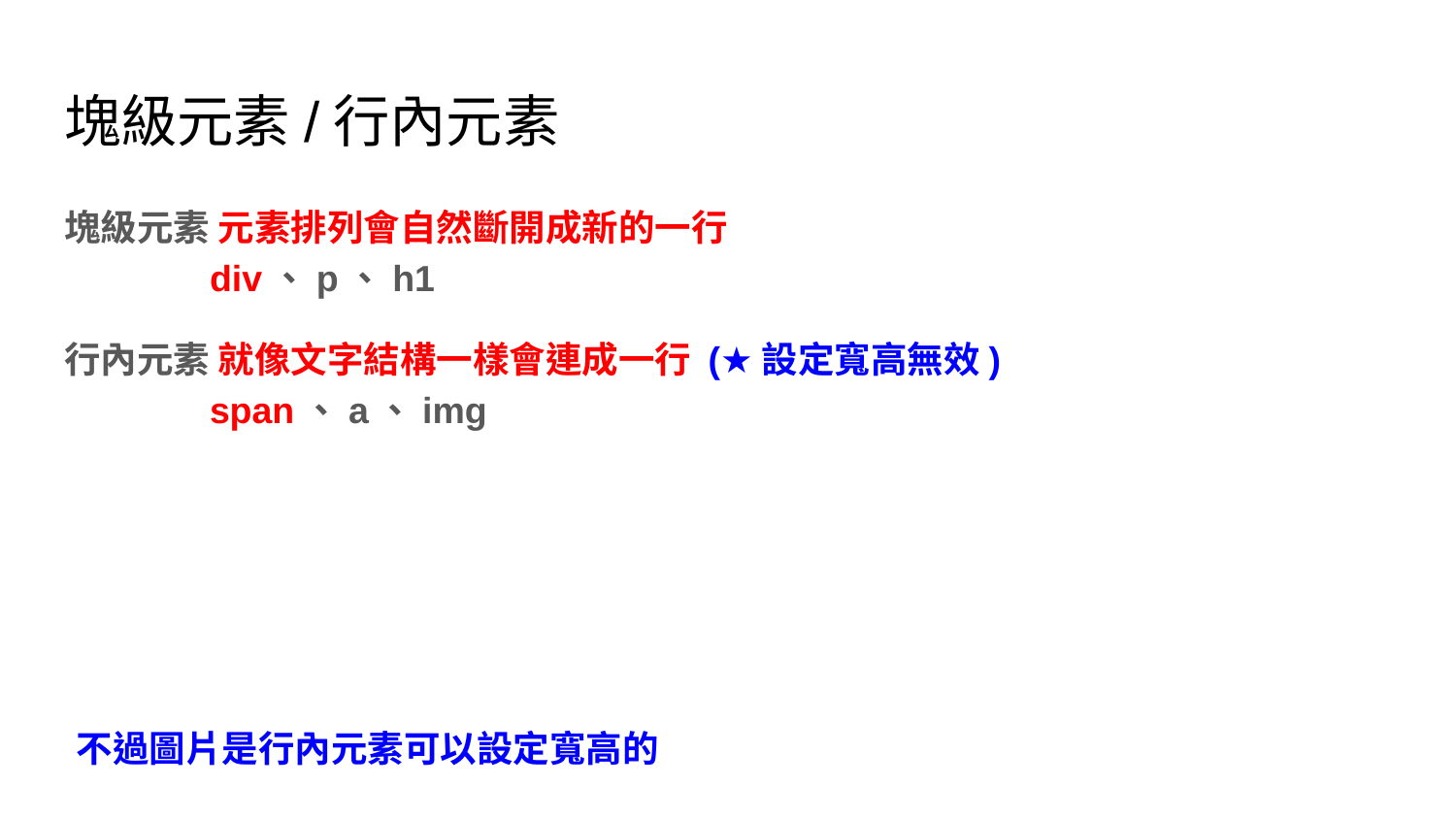

# 塊級元素/行內元素
塊級元素 元素排列會自然斷開成新的一行
	div、p、h1
行內元素 就像文字結構一樣會連成一行 (★設定寬高無效)
	span、a、img

不過圖片是行內元素可以設定寬高的